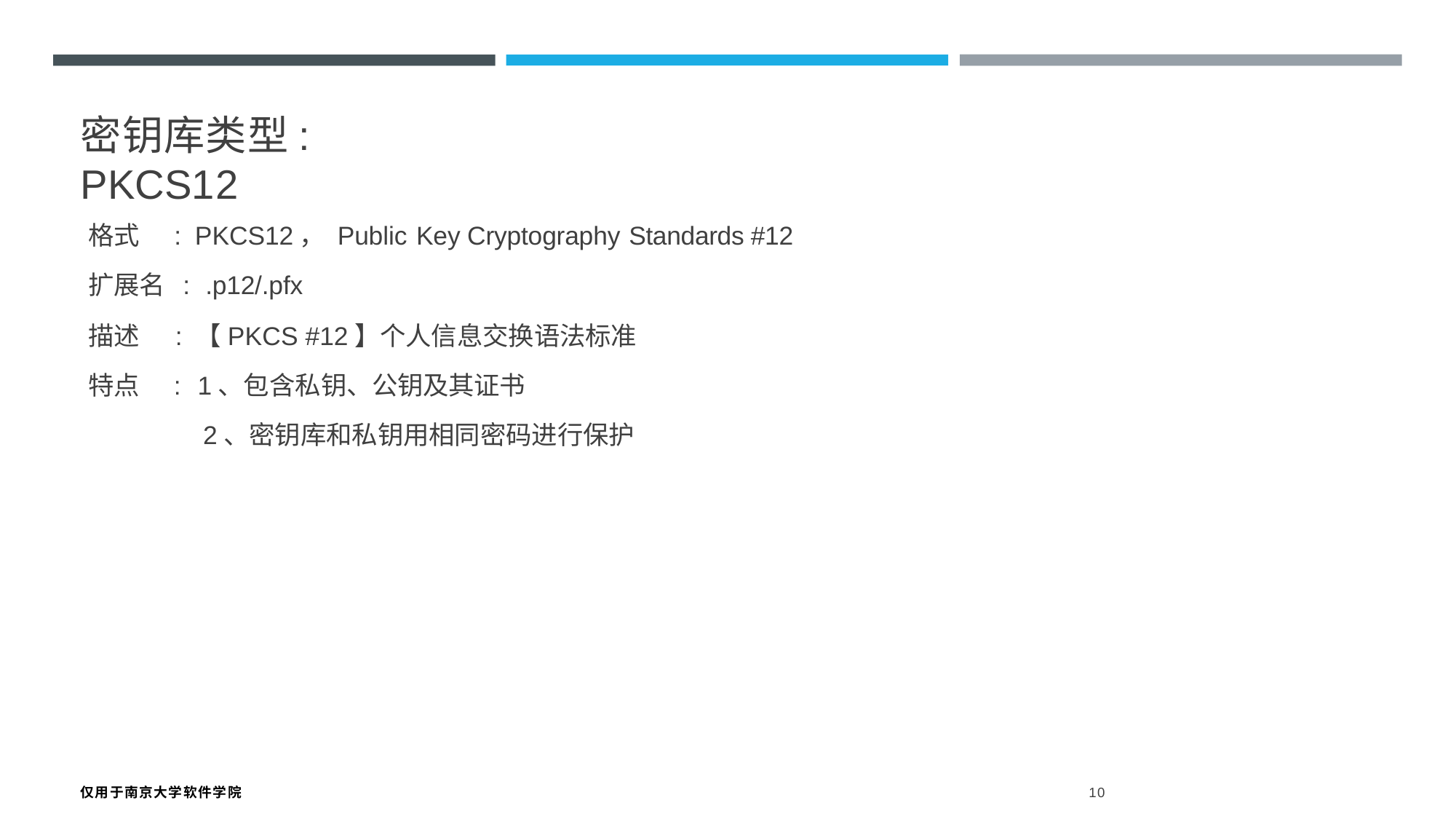

密钥库类型: PKCS12

格式     :  PKCS12， Public Key Cryptography Standards #12
扩展名  :  .p12/.pfx
描述     : 【PKCS #12】个人信息交换语法标准
特点     :  1、包含私钥、公钥及其证书

2、密钥库和私钥用相同密码进行保护

仅用于南京大学软件学院                                                                                                                                                                                                                                                                                10